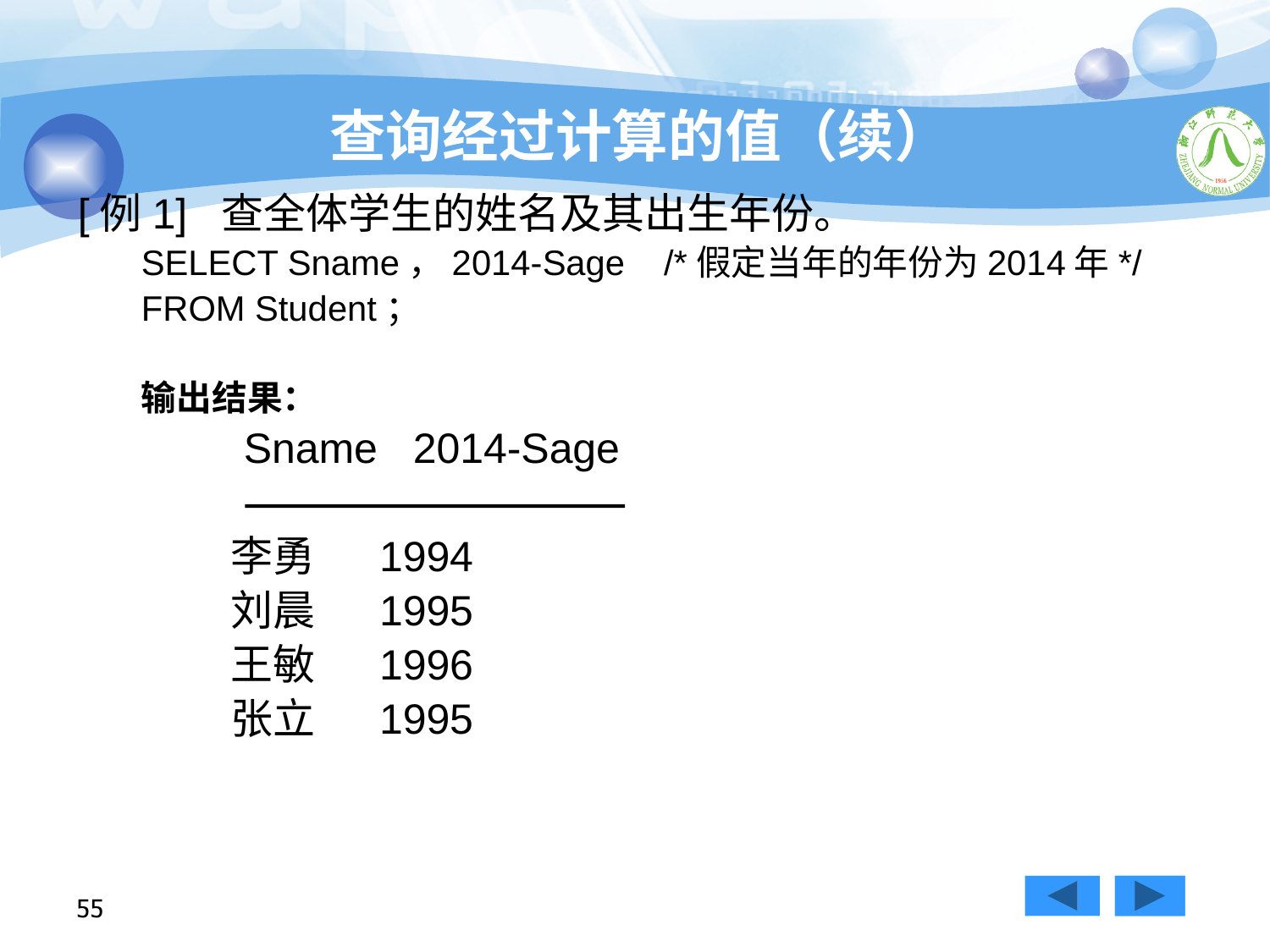

# 查询经过计算的值（续）
[例1]  查全体学生的姓名及其出生年份。
SELECT Sname，2014-Sage    /*假定当年的年份为2014年*/
FROM Student；

输出结果：
              Sname   2014-Sage

               李勇    	1994
               刘晨    	1995
               王敏    	1996
               张立    	1995

55